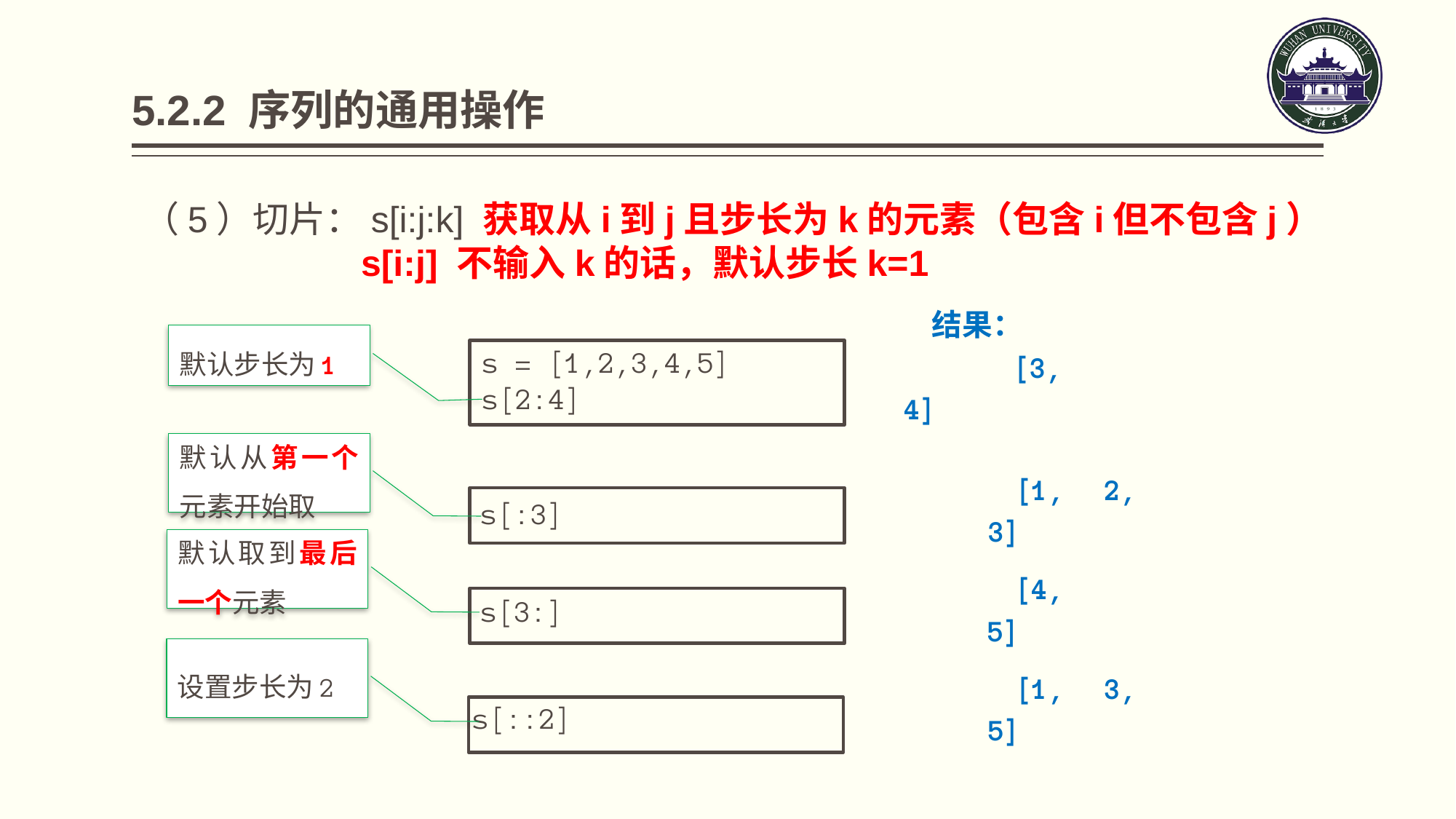

# 5.2.2 序列的通用操作
（5）切片：s[i:j:k] 获取从i到j且步长为k的元素（包含i但不包含j）
		s[i:j] 不输入k的话，默认步长k=1
结果：
	[3, 4]
默认步长为1
s = [1,2,3,4,5]
s[2:4]

默认从第一个元素开始取
[1, 2, 3]

s[:3]
默认取到最后一个元素
[4, 5]
s[3:]

设置步长为2
[1, 3, 5]
s[::2]